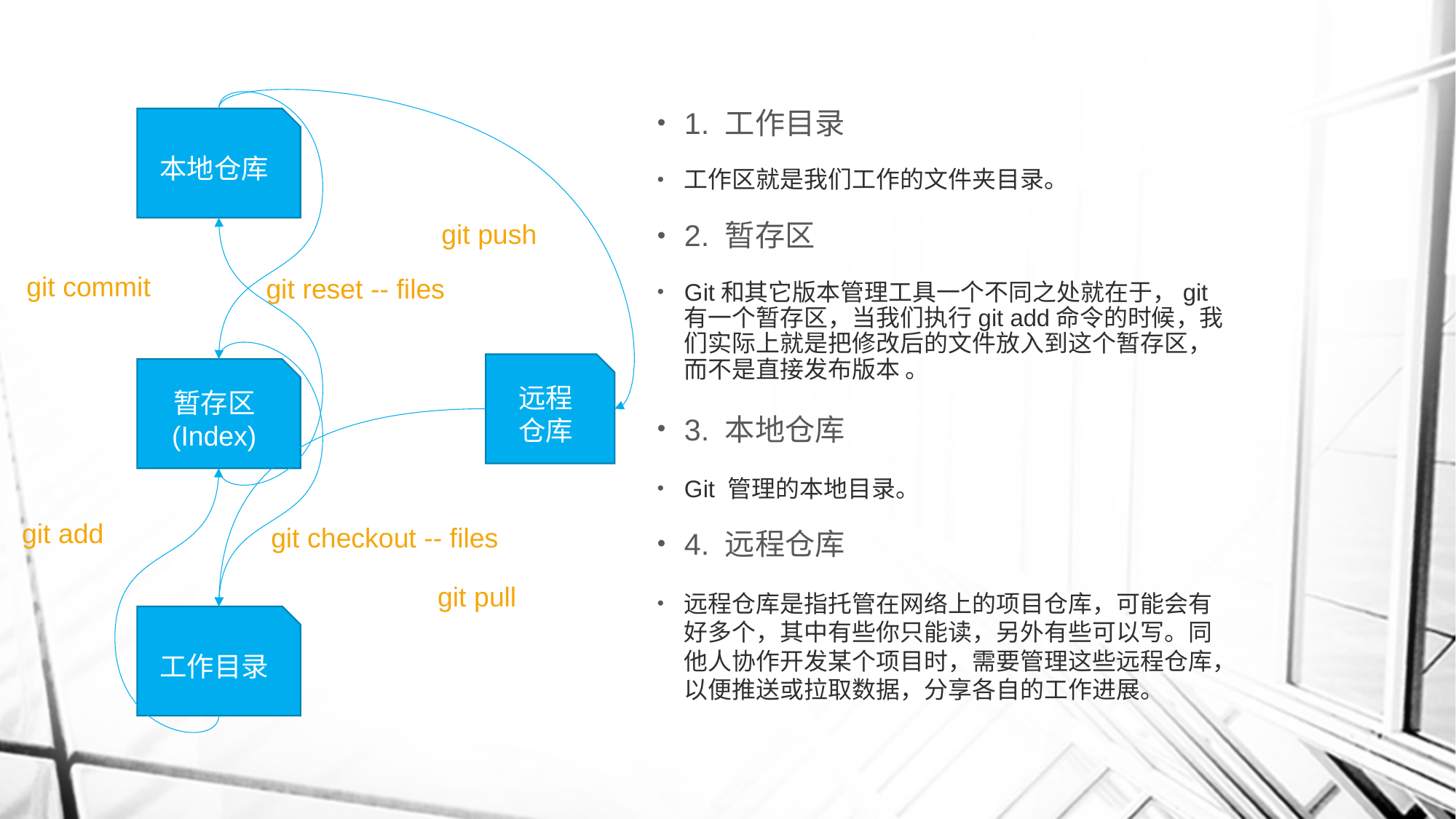

1. 工作目录
工作区就是我们工作的文件夹目录。
2. 暂存区
Git和其它版本管理工具一个不同之处就在于，git有一个暂存区，当我们执行git add命令的时候，我们实际上就是把修改后的文件放入到这个暂存区，而不是直接发布版本 。
3. 本地仓库
Git 管理的本地目录。
4. 远程仓库
远程仓库是指托管在网络上的项目仓库，可能会有好多个，其中有些你只能读，另外有些可以写。同他人协作开发某个项目时，需要管理这些远程仓库，以便推送或拉取数据，分享各自的工作进展。

本地仓库
git push
git commit
git reset -- files
远程
仓库
暂存区
(Index)
git add
git checkout -- files
git pull
工作目录